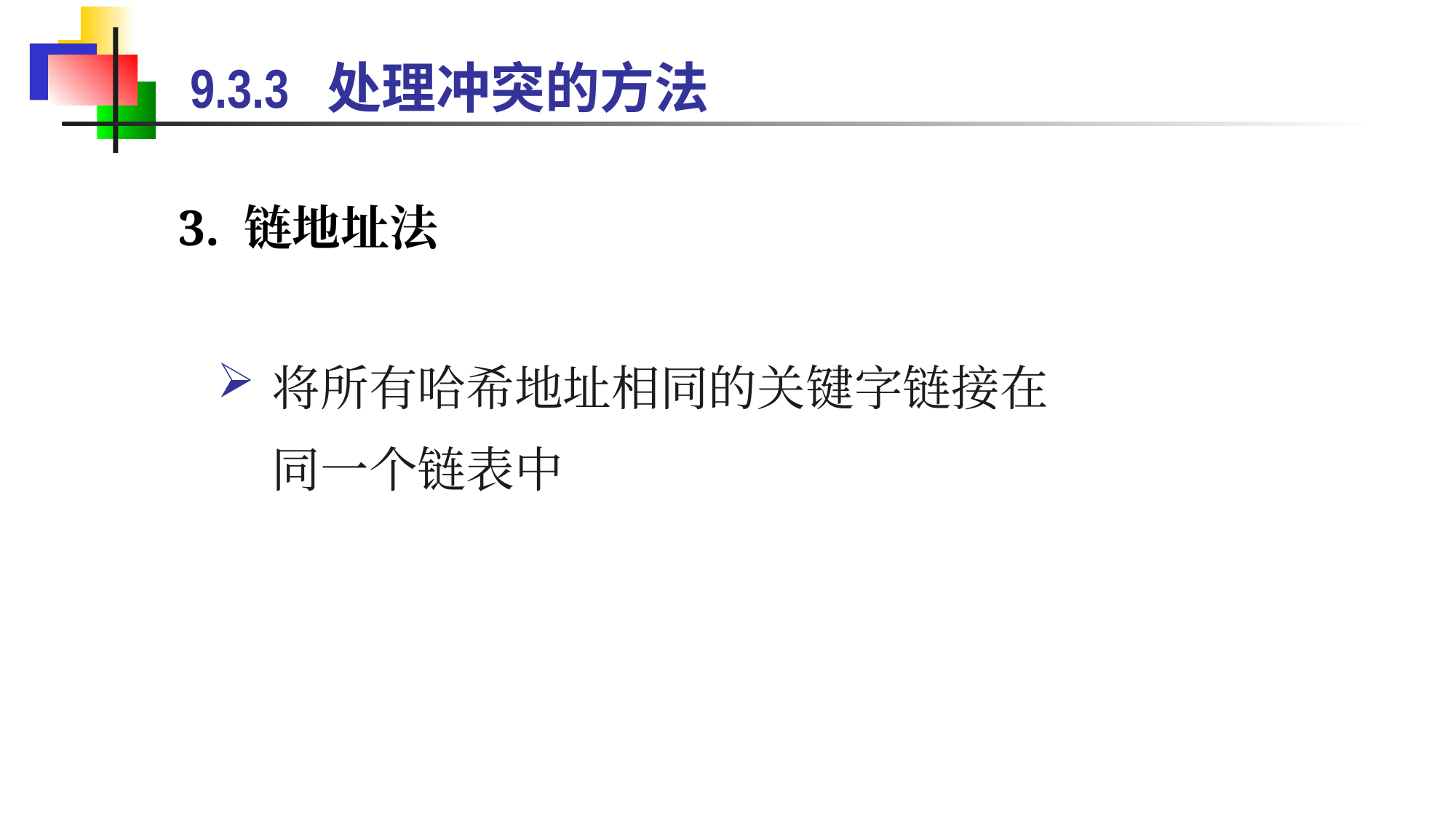

9.3.3  处理冲突的方法
3. 链地址法
将所有哈希地址相同的关键字链接在同一个链表中